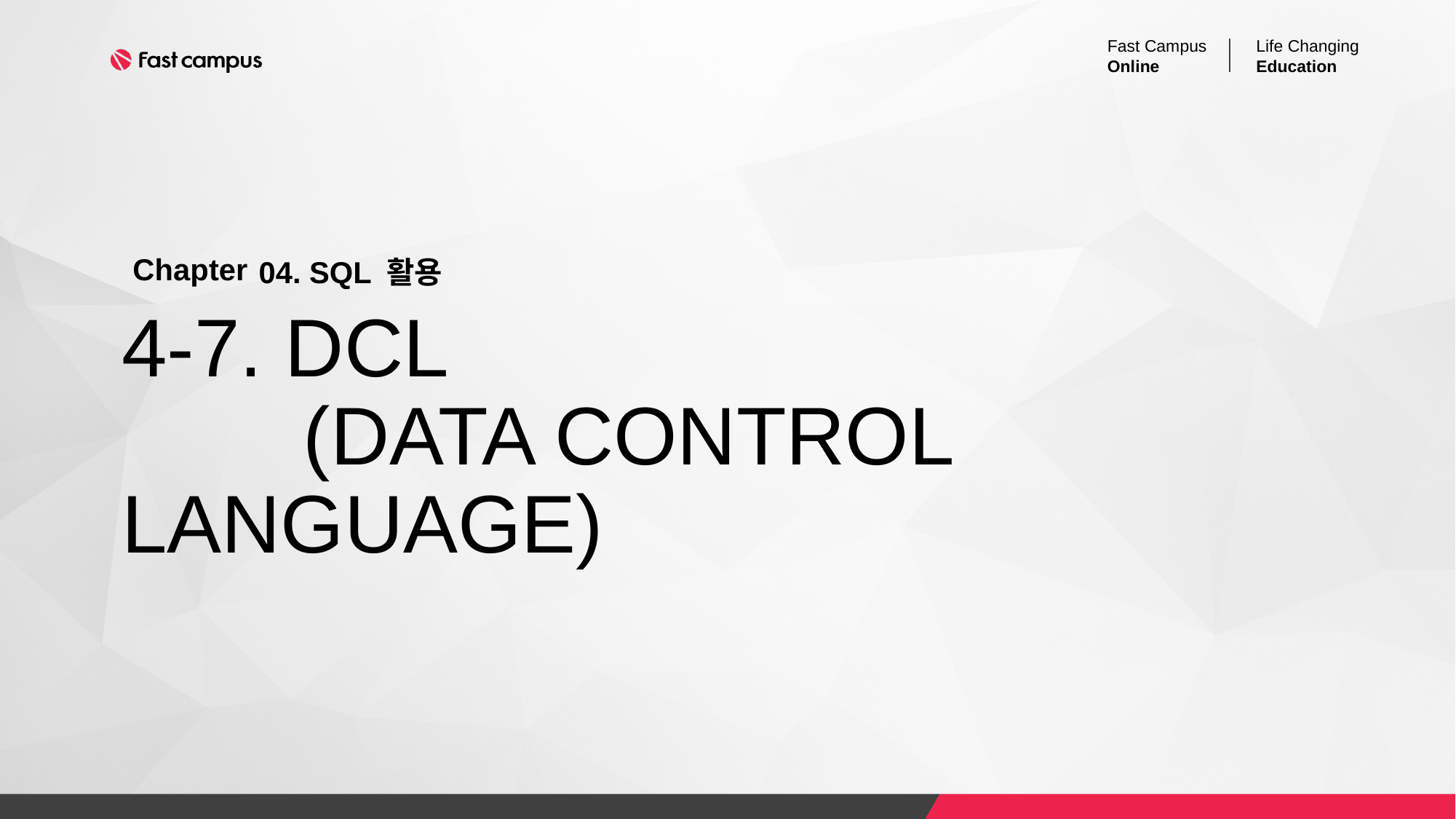

04. SQL 활용
# 4-7. DCL (DATA CONTROL LANGUAGE)